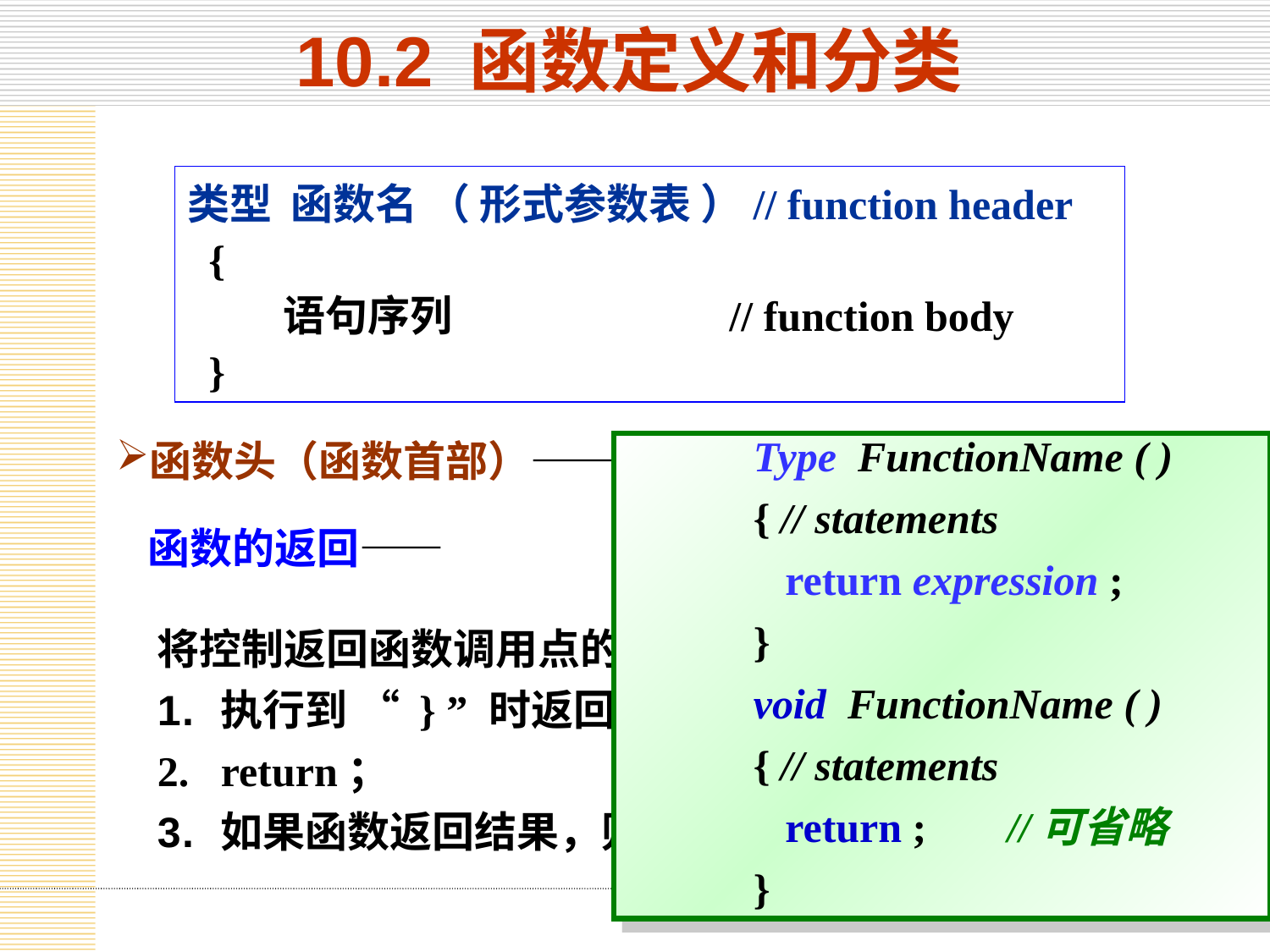

# 10.2 函数定义和分类
类型  函数名 （ 形式参数表 ）// function header
  {
         语句序列                            // function body
  }
	Type  FunctionName ( )
	{ // statements
	   return expression ;
	}
	void  FunctionName ( )
	{ // statements
	   return ;   	//可省略
	}
函数头（函数首部）——   函数接口，包括：
函数的返回——
将控制返回函数调用点的方法有三种。
执行到 “ } ” 时返回；
return；
如果函数返回结果，则  return expression；
12
C程序设计快速进阶大学教程